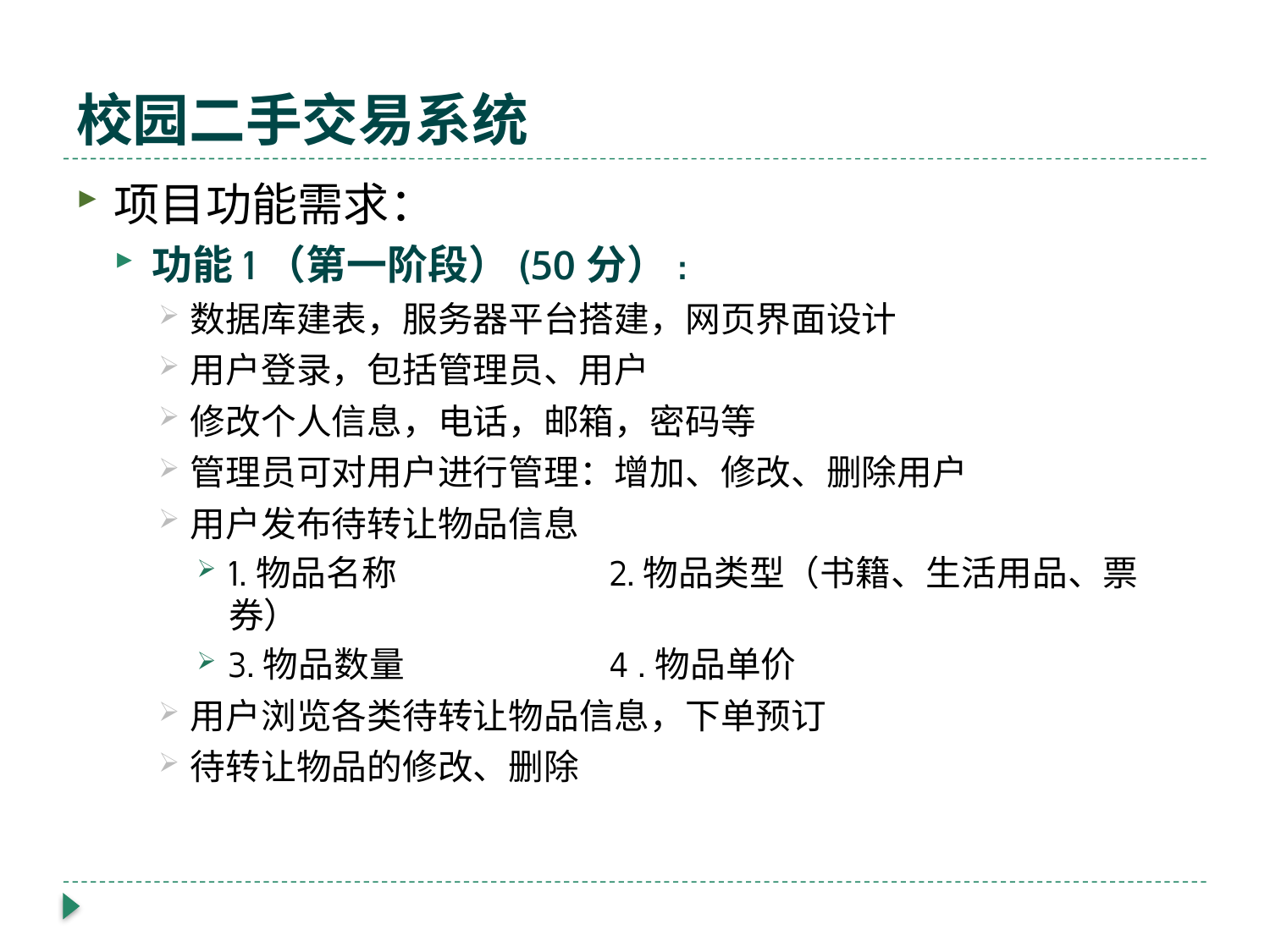

# 校园二手交易系统
项目功能需求：
功能1（第一阶段）(50分）:
数据库建表，服务器平台搭建，网页界面设计
用户登录，包括管理员、用户
修改个人信息，电话，邮箱，密码等
管理员可对用户进行管理：增加、修改、删除用户
用户发布待转让物品信息
1.物品名称		2.物品类型（书籍、生活用品、票券）
3.物品数量 		4 .物品单价
用户浏览各类待转让物品信息，下单预订
待转让物品的修改、删除